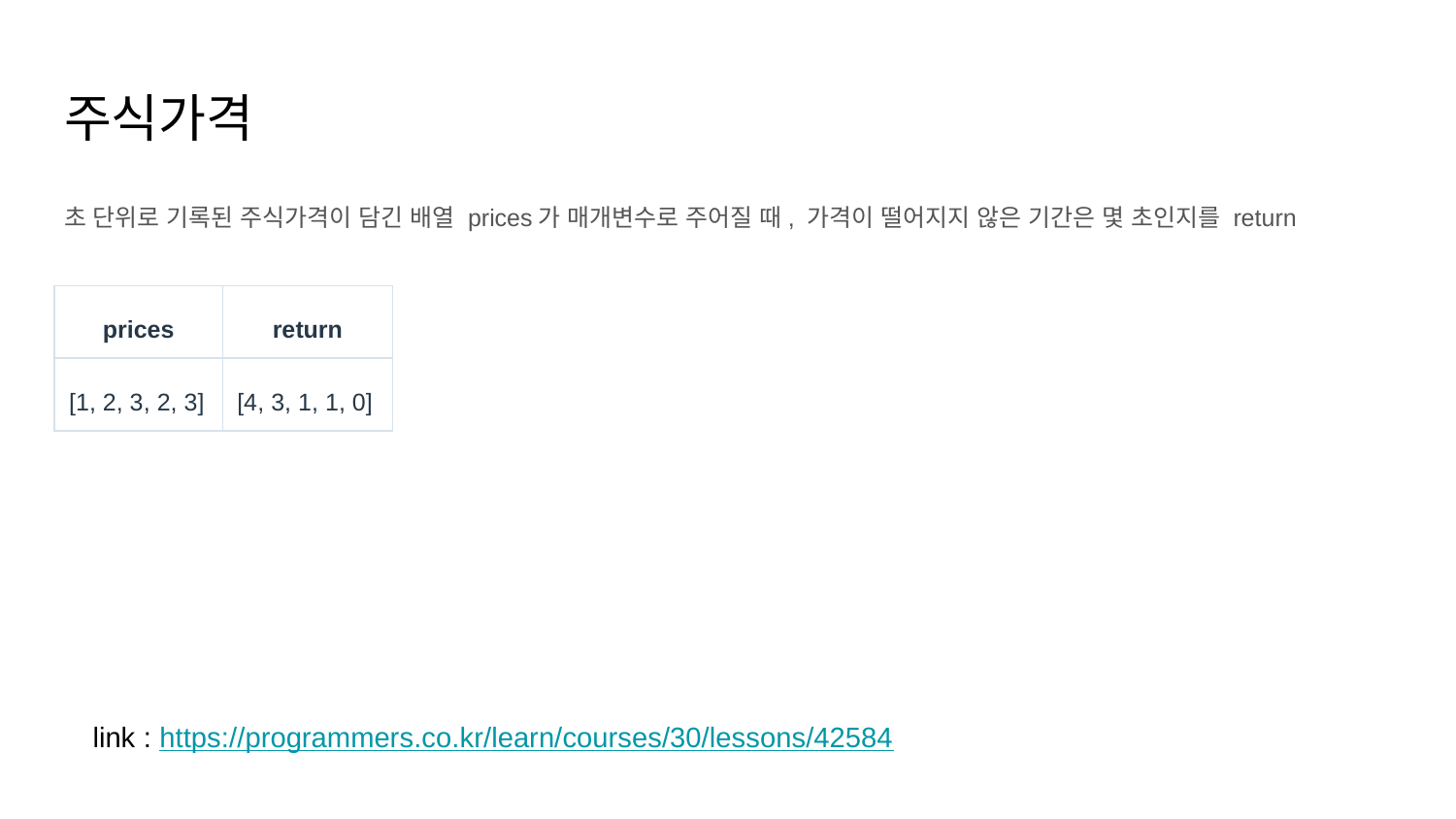

# 주식가격
초 단위로 기록된 주식가격이 담긴 배열 prices가 매개변수로 주어질 때, 가격이 떨어지지 않은 기간은 몇 초인지를 return

| prices | return |
| --- | --- |
| [1, 2, 3, 2, 3] | [4, 3, 1, 1, 0] |
link : https://programmers.co.kr/learn/courses/30/lessons/42584